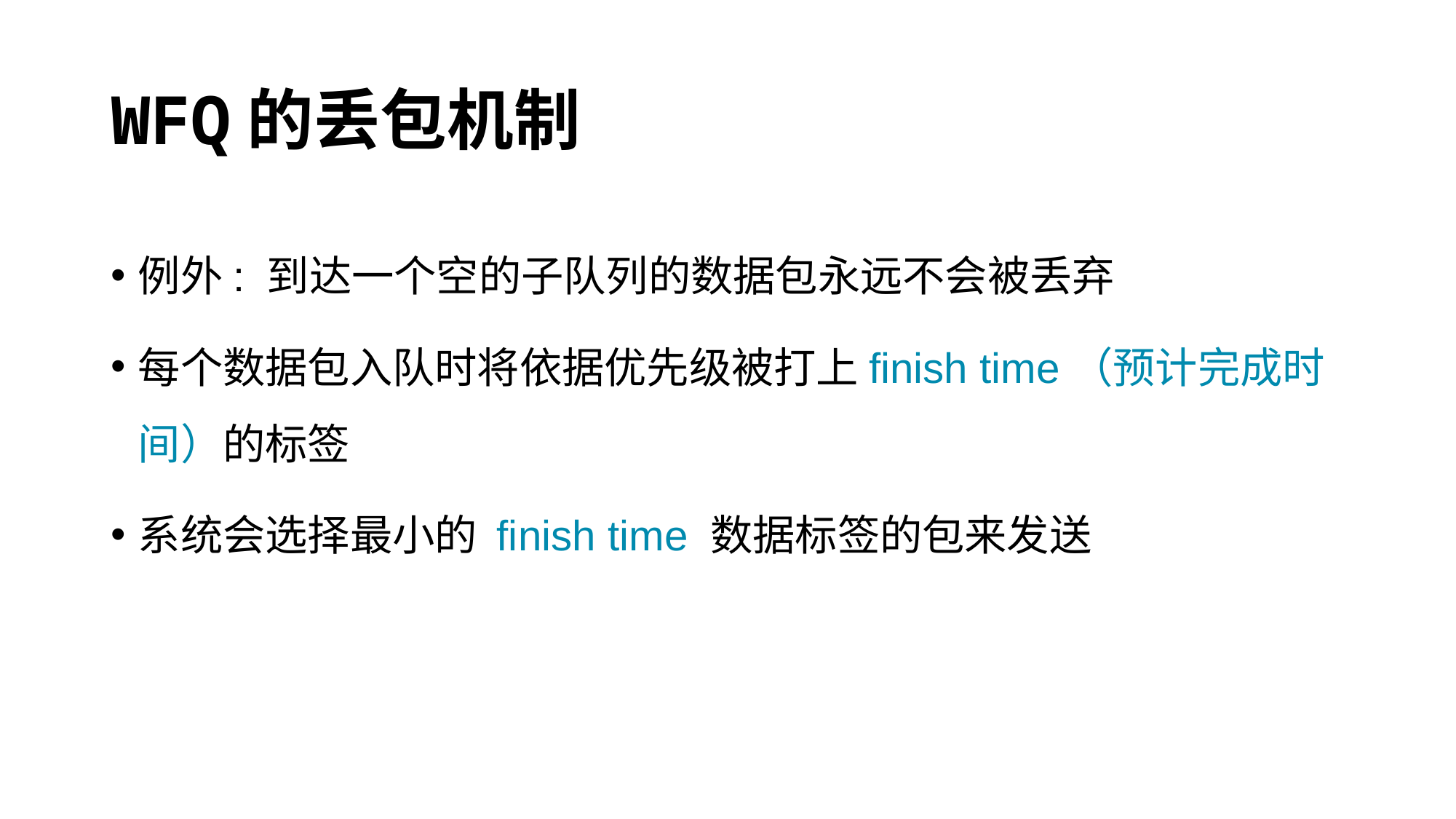

# WFQ的丢包机制
例外: 到达一个空的子队列的数据包永远不会被丢弃
每个数据包入队时将依据优先级被打上finish time（预计完成时间）的标签
系统会选择最小的 finish time 数据标签的包来发送